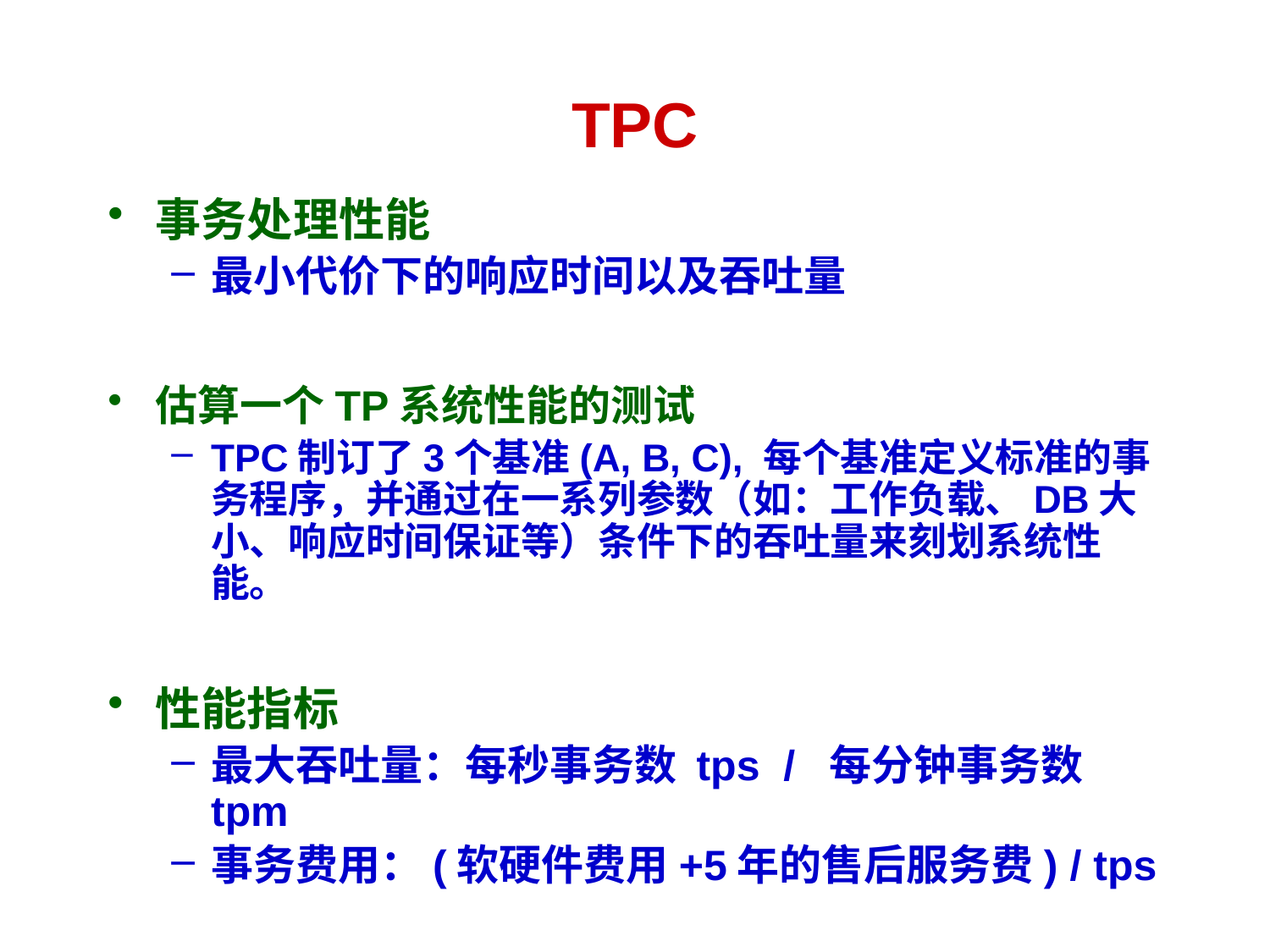

# TPC
事务处理性能
最小代价下的响应时间以及吞吐量

估算一个TP系统性能的测试
TPC制订了3个基准(A, B, C), 每个基准定义标准的事务程序，并通过在一系列参数（如：工作负载、DB大小、响应时间保证等）条件下的吞吐量来刻划系统性能。

性能指标
最大吞吐量：每秒事务数 tps  /  每分钟事务数 tpm
事务费用：(软硬件费用+5年的售后服务费) / tps